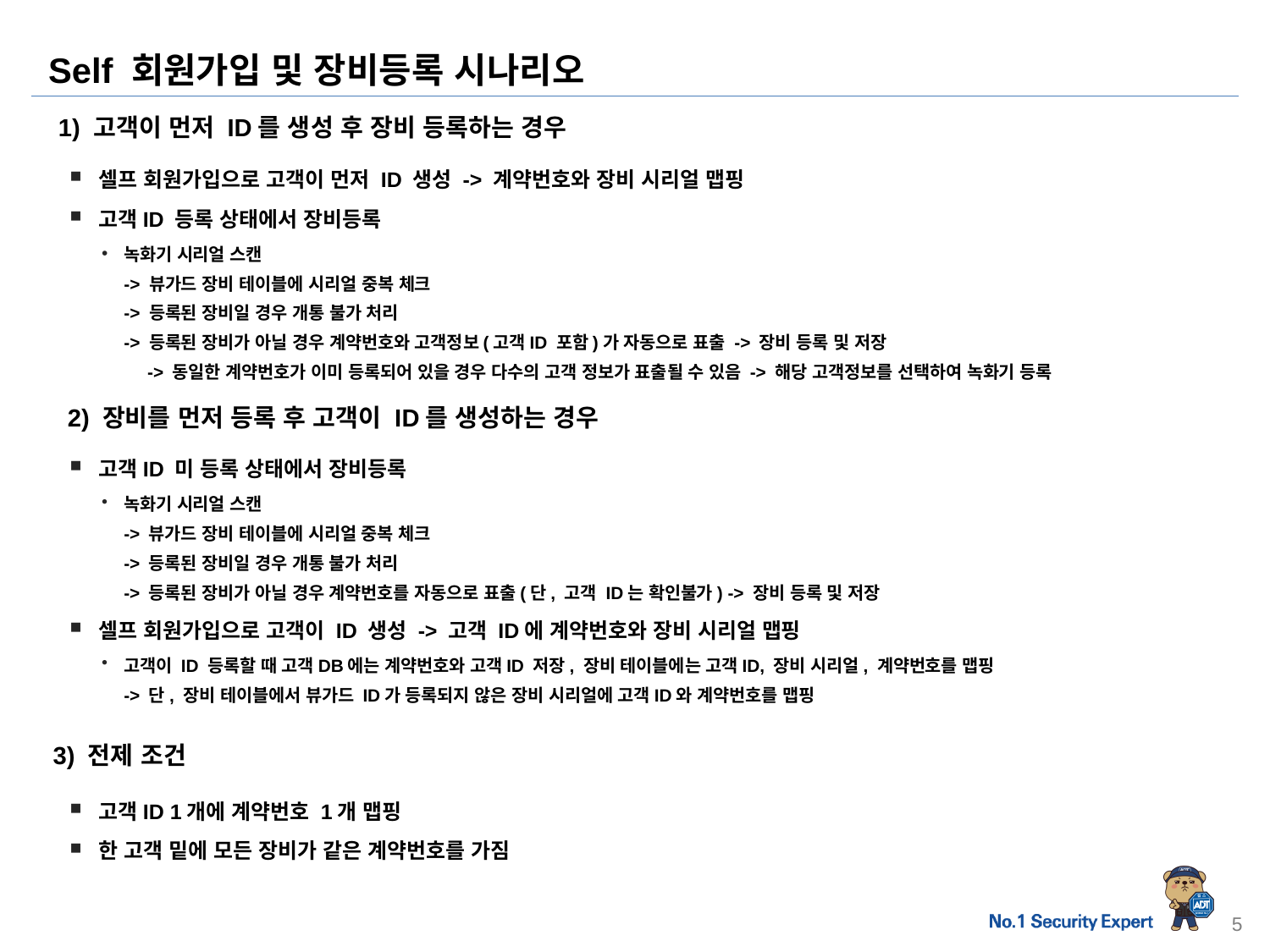

Self 회원가입 및 장비등록 시나리오
1) 고객이 먼저 ID를 생성 후 장비 등록하는 경우
셀프 회원가입으로 고객이 먼저 ID 생성 -> 계약번호와 장비 시리얼 맵핑
고객ID 등록 상태에서 장비등록
녹화기 시리얼 스캔
-> 뷰가드 장비 테이블에 시리얼 중복 체크
-> 등록된 장비일 경우 개통 불가 처리
-> 등록된 장비가 아닐 경우 계약번호와 고객정보(고객ID 포함)가 자동으로 표출 -> 장비 등록 및 저장
    -> 동일한 계약번호가 이미 등록되어 있을 경우 다수의 고객 정보가 표출될 수 있음 -> 해당 고객정보를 선택하여 녹화기 등록

2) 장비를 먼저 등록 후 고객이 ID를 생성하는 경우
고객ID 미 등록 상태에서 장비등록
녹화기 시리얼 스캔
-> 뷰가드 장비 테이블에 시리얼 중복 체크
-> 등록된 장비일 경우 개통 불가 처리
-> 등록된 장비가 아닐 경우 계약번호를 자동으로 표출(단, 고객 ID는 확인불가) -> 장비 등록 및 저장
셀프 회원가입으로 고객이 ID 생성 -> 고객 ID에 계약번호와 장비 시리얼 맵핑
고객이 ID 등록할 때 고객DB에는 계약번호와 고객ID 저장, 장비 테이블에는 고객ID, 장비 시리얼, 계약번호를 맵핑
-> 단, 장비 테이블에서 뷰가드 ID가 등록되지 않은 장비 시리얼에 고객ID와 계약번호를 맵핑

3) 전제 조건
고객ID 1개에 계약번호 1개 맵핑
한 고객 밑에 모든 장비가 같은 계약번호를 가짐